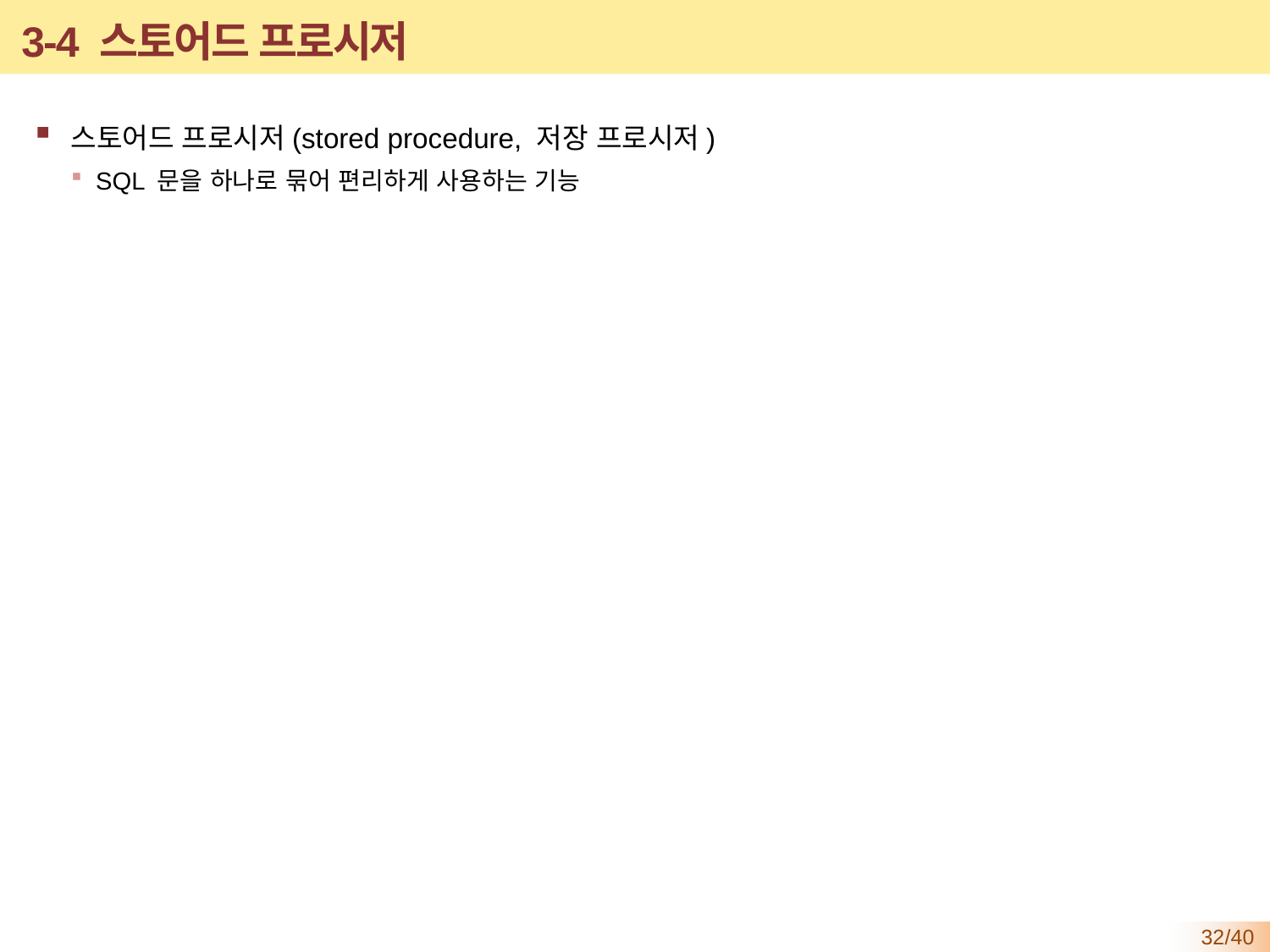

# 3-4 스토어드 프로시저
스토어드 프로시저(stored procedure, 저장 프로시저)
SQL 문을 하나로 묶어 편리하게 사용하는 기능